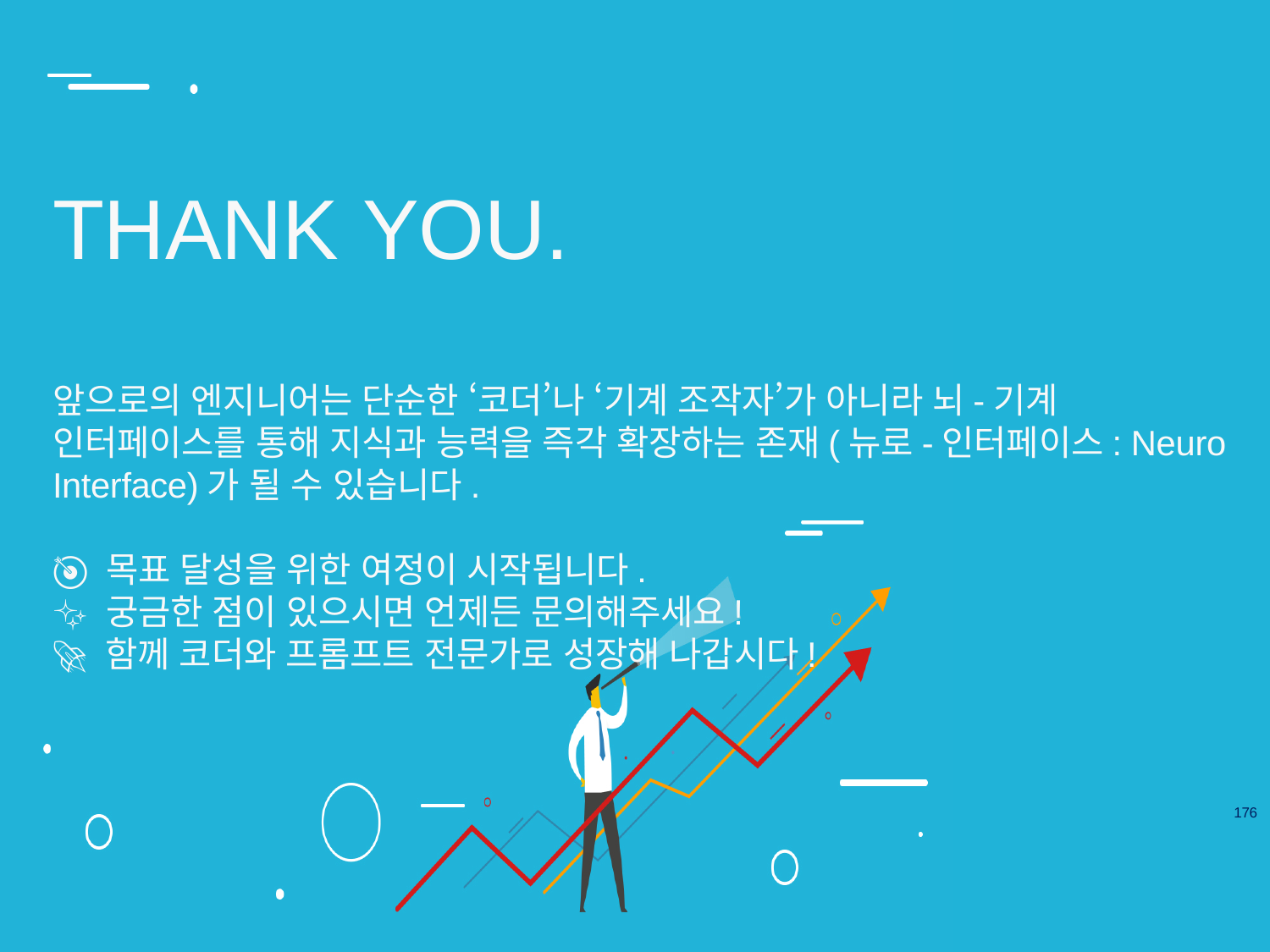

THANK YOU.
앞으로의 엔지니어는 단순한 ‘코더’나 ‘기계 조작자’가 아니라 뇌-기계 인터페이스를 통해 지식과 능력을 즉각 확장하는 존재(뉴로-인터페이스: Neuro Interface)가 될 수 있습니다.
🎯 목표 달성을 위한 여정이 시작됩니다.
✨ 궁금한 점이 있으시면 언제든 문의해주세요!
🚀 함께 코더와 프롬프트 전문가로 성장해 나갑시다!
176